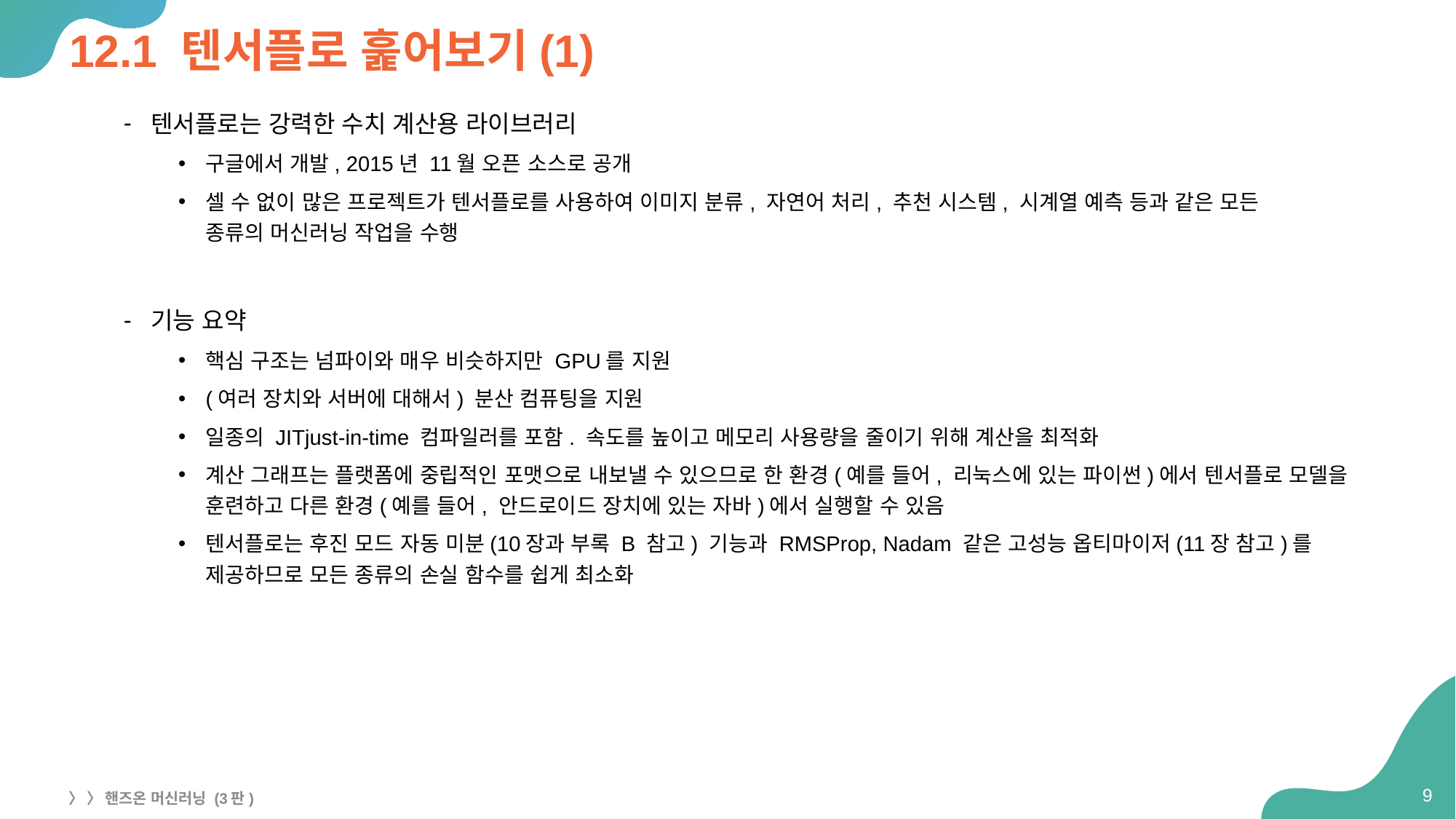

# 12.1 텐서플로 훑어보기(1)
텐서플로는 강력한 수치 계산용 라이브러리
구글에서 개발, 2015년 11월 오픈 소스로 공개
셀 수 없이 많은 프로젝트가 텐서플로를 사용하여 이미지 분류, 자연어 처리, 추천 시스템, 시계열 예측 등과 같은 모든
종류의 머신러닝 작업을 수행

기능 요약
핵심 구조는 넘파이와 매우 비슷하지만 GPU를 지원
(여러 장치와 서버에 대해서) 분산 컴퓨팅을 지원
일종의 JITjust-in-time 컴파일러를 포함. 속도를 높이고 메모리 사용량을 줄이기 위해 계산을 최적화
계산 그래프는 플랫폼에 중립적인 포맷으로 내보낼 수 있으므로 한 환경(예를 들어, 리눅스에 있는 파이썬)에서 텐서플로 모델을 훈련하고 다른 환경(예를 들어, 안드로이드 장치에 있는 자바)에서 실행할 수 있음
텐서플로는 후진 모드 자동 미분(10장과 부록 B 참고) 기능과 RMSProp, Nadam 같은 고성능 옵티마이저(11장 참고)를 제공하므로 모든 종류의 손실 함수를 쉽게 최소화
9
〉 〉 핸즈온 머신러닝 (3판)